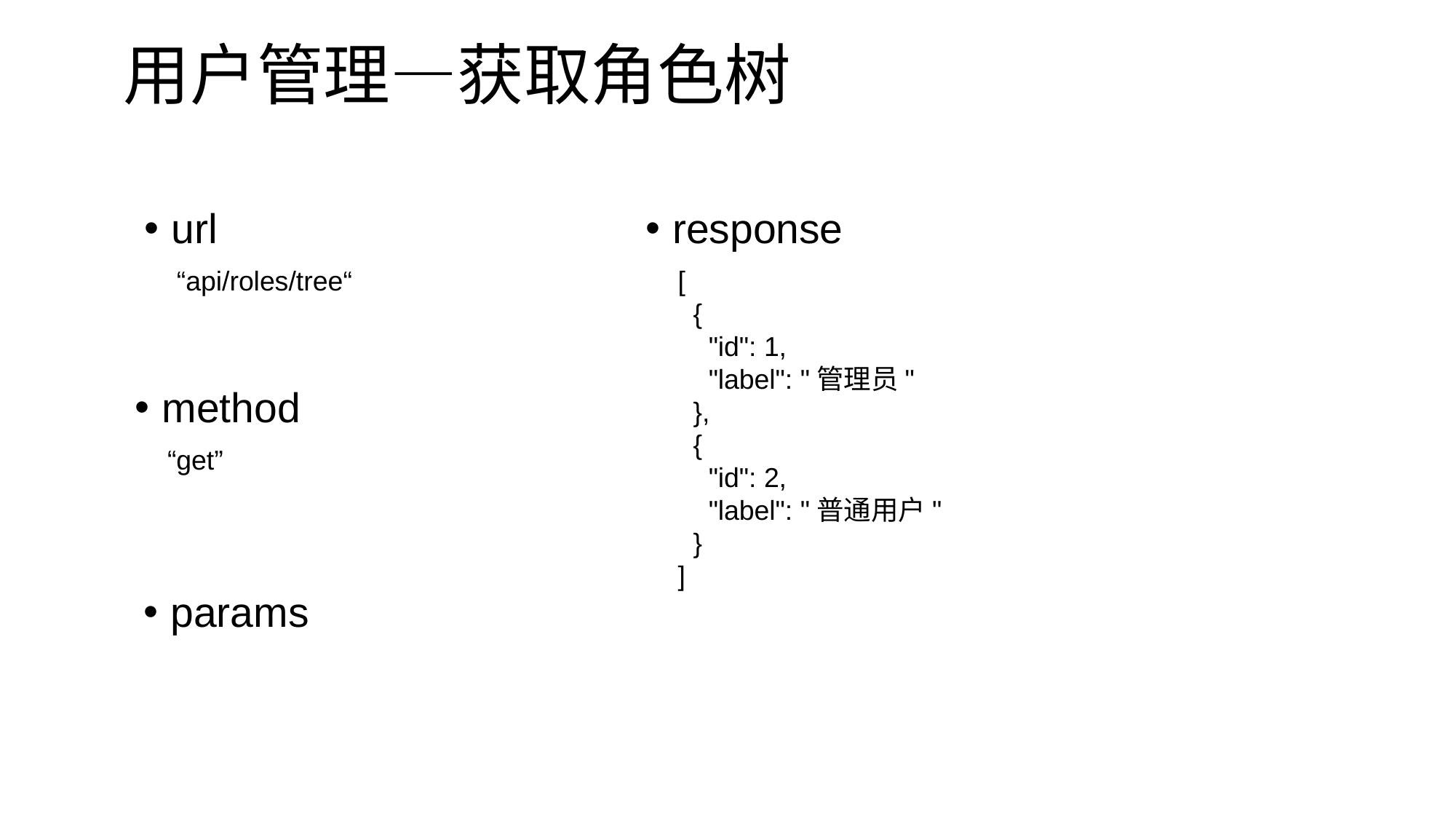

# 用户管理—获取角色树
response
url
“api/roles/tree“
[
  {
    "id": 1,
    "label": "管理员"
  },
  {
    "id": 2,
    "label": "普通用户"
  }
]
method
“get”
params